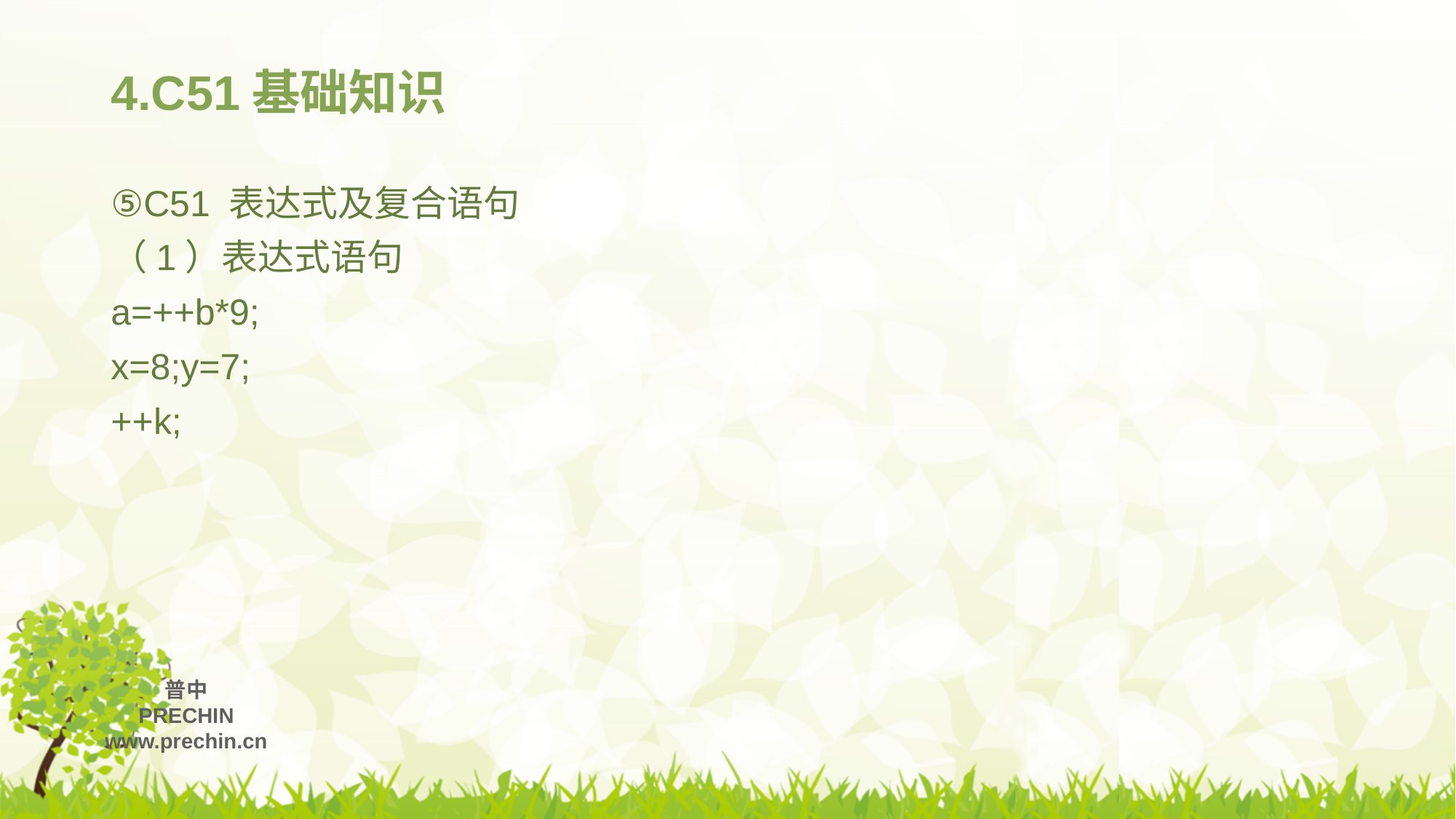

# 4.C51基础知识
⑤C51 表达式及复合语句
（1）表达式语句
a=++b*9;
x=8;y=7;
++k;